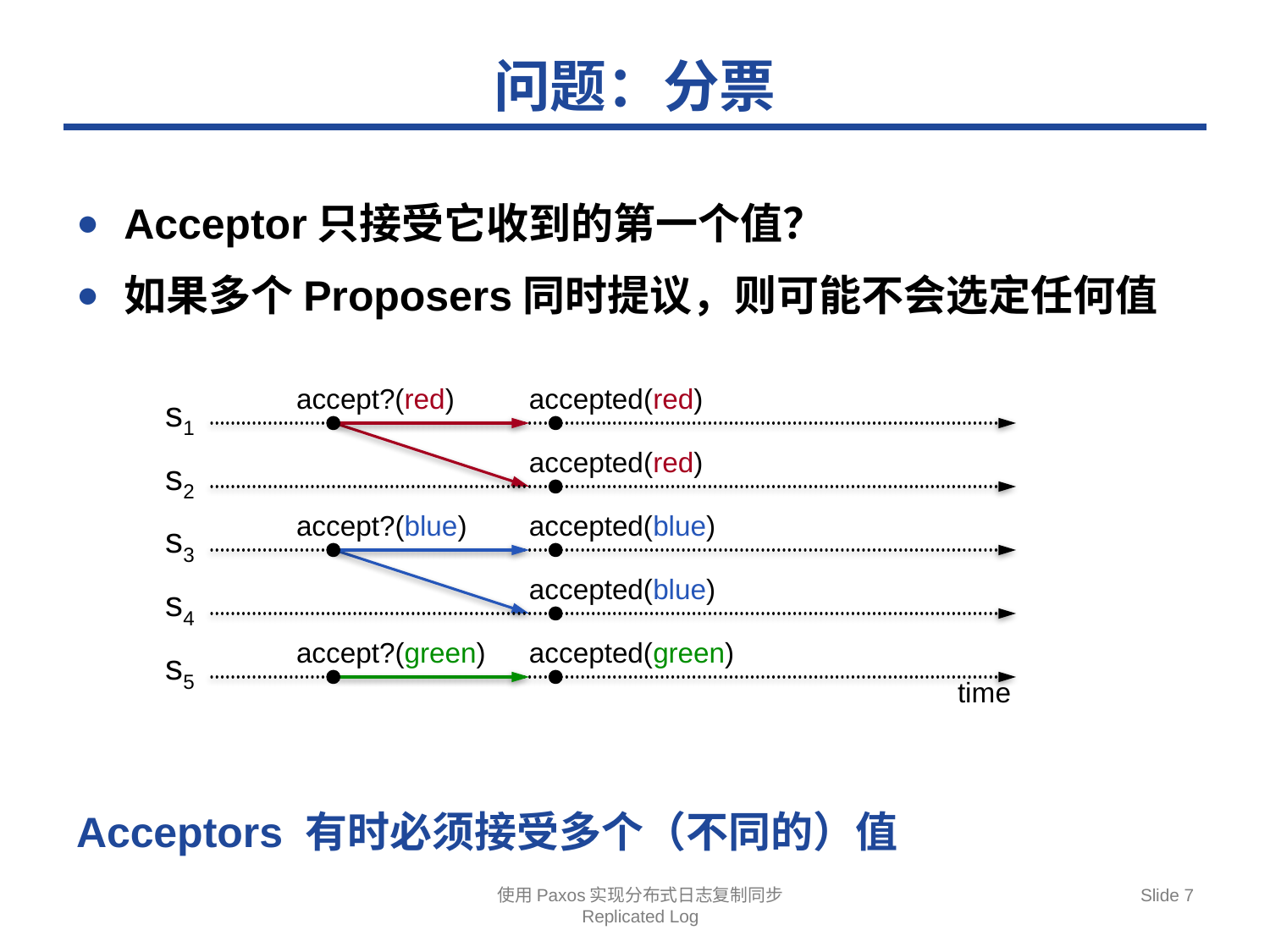

# 问题：分票
Acceptor只接受它收到的第一个值？
如果多个Proposers同时提议，则可能不会选定任何值

Acceptors 有时必须接受多个（不同的）值
accept?(red)
accepted(red)
s1

accepted(red)
s2

accept?(blue)
accepted(blue)
s3

accepted(blue)
s4

accept?(green)
accepted(green)
s5

time

使用Paxos实现分布式日志复制同步
Replicated Log
Slide 7